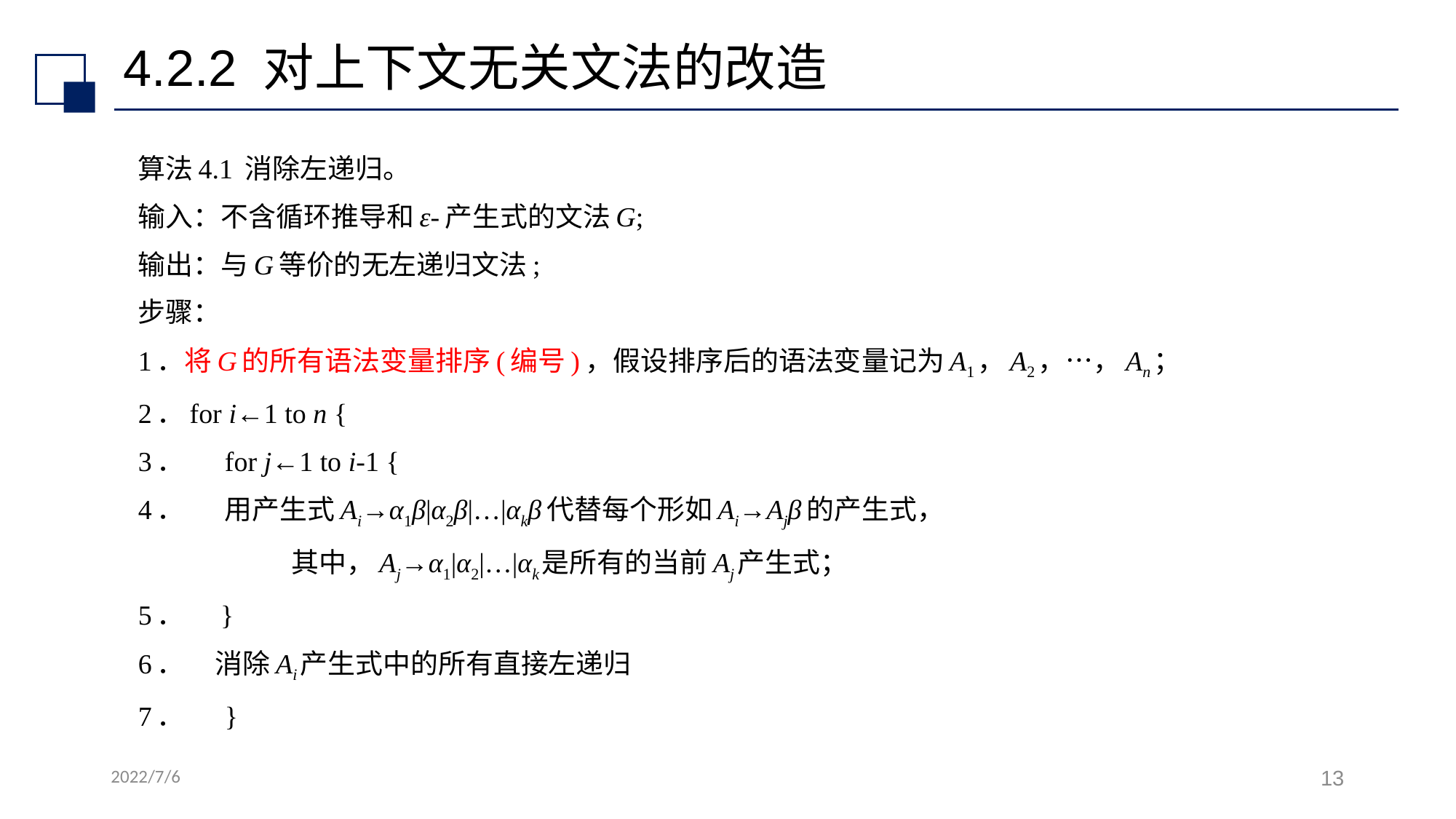

# 4.2.2 对上下文无关文法的改造
算法4.1 消除左递归。
输入：不含循环推导和ε-产生式的文法G;
输出：与G等价的无左递归文法;
步骤：
1．将G的所有语法变量排序(编号)，假设排序后的语法变量记为A1，A2，…，An；
2．for i←1 to n {
3．		for j←1 to i-1 {
4．			用产生式Ai→α1β|α2β|…|αkβ代替每个形如Ai→Ajβ的产生式，
                        其中，Aj→α1|α2|…|αk是所有的当前Aj产生式；
5．     }
6．     消除Ai产生式中的所有直接左递归
7．	}
2022/7/6
13